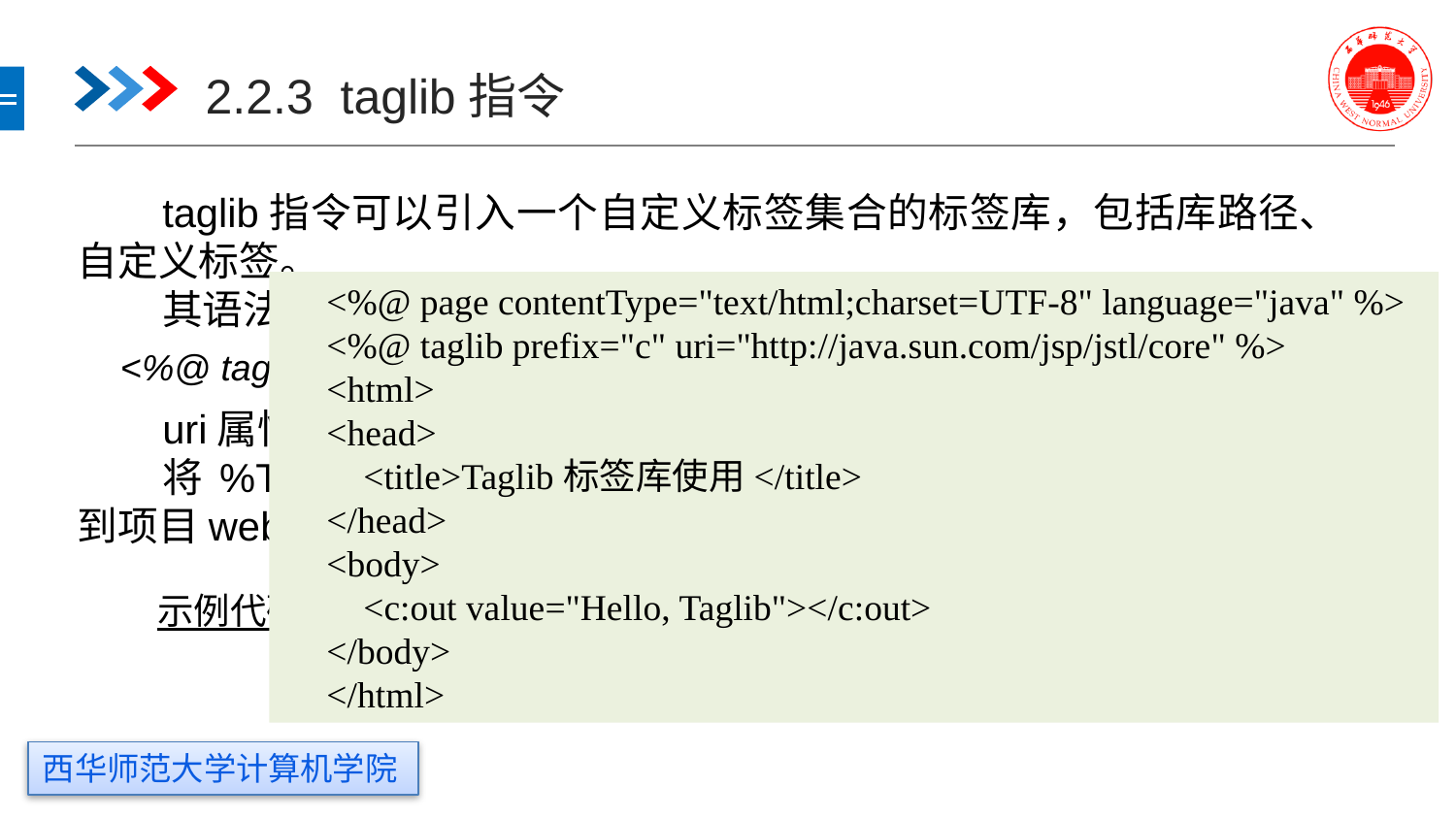

# 2.2.3  taglib指令
taglib指令可以引入一个自定义标签集合的标签库，包括库路径、自定义标签。
其语法格式如下：
<%@ taglib uri="uri" prefix="prefixOfTag" %>
uri属性确定标签库的位置，prefix属性指定标签库的前缀。
将%TOMCAT_HOME%/webapps/examples/WEB-INF/lib复制到项目web/WEB-INF/lib目录下。
<%@ page contentType="text/html;charset=UTF-8" language="java" %>
<%@ taglib prefix="c" uri="http://java.sun.com/jsp/jstl/core" %>
<html>
<head>
    <title>Taglib标签库使用</title>
</head>
<body>
    <c:out value="Hello, Taglib"></c:out>
</body>
</html>
示例代码：